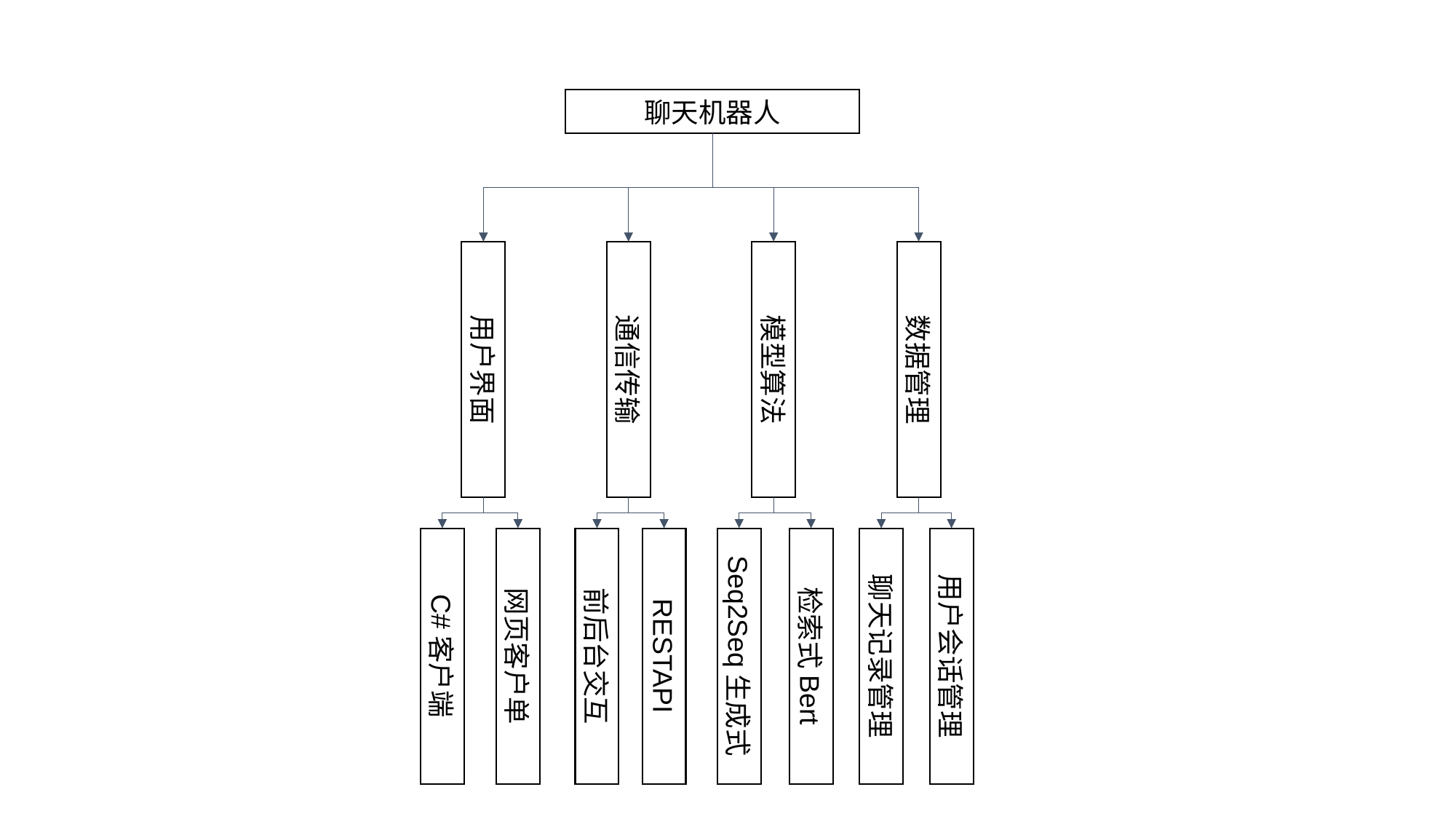

聊天机器人
用户界面
通信传输
模型算法
数据管理
C#客户端
网页客户单
前后台交互
RESTAPI
Seq2Seq生成式
检索式Bert
聊天记录管理
用户会话管理